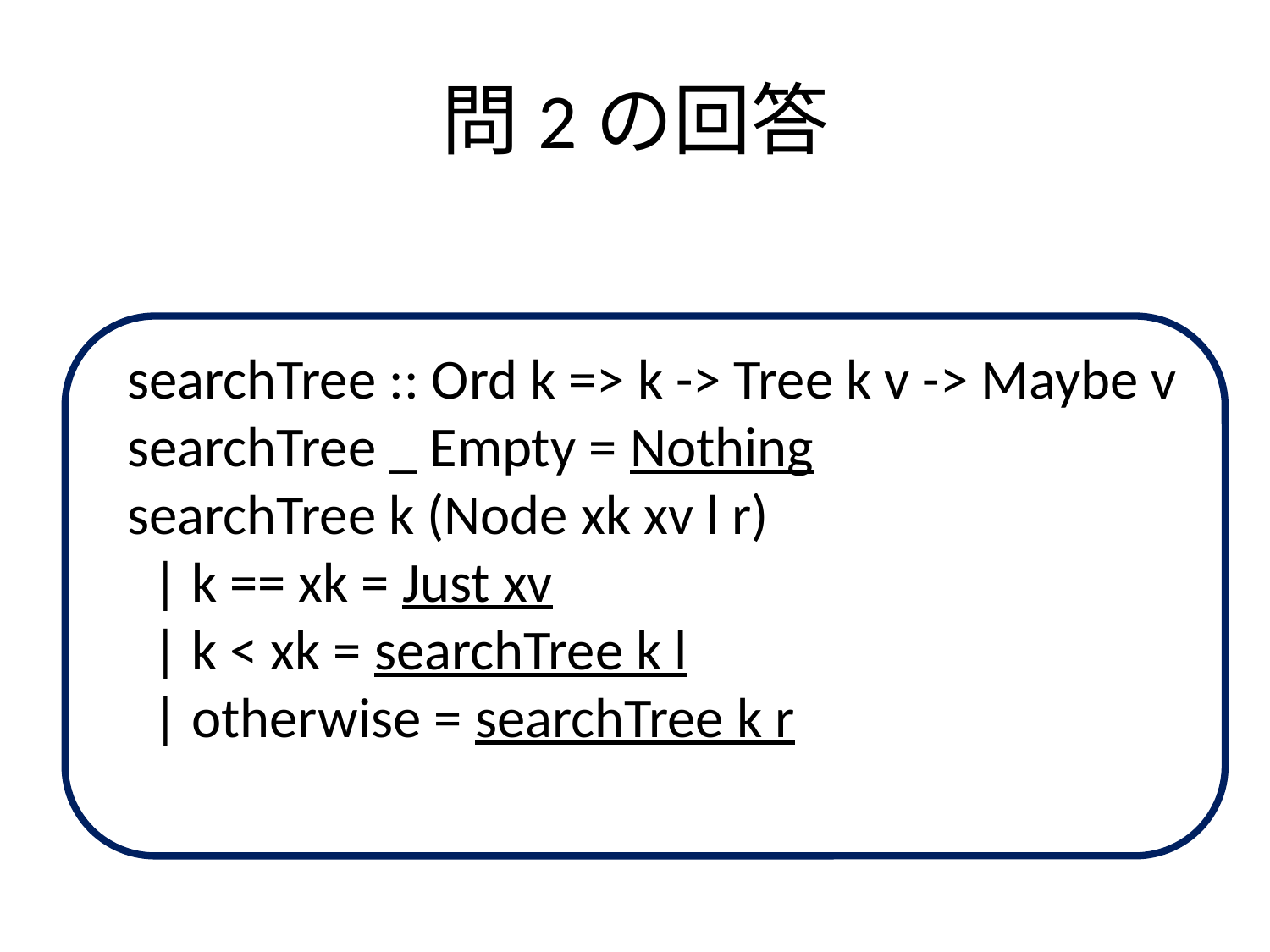

# 問2の回答

searchTree :: Ord k => k -> Tree k v -> Maybe v
searchTree _ Empty = Nothing
searchTree k (Node xk xv l r)
  | k == xk = Just xv
  | k < xk = searchTree k l
  | otherwise = searchTree k r